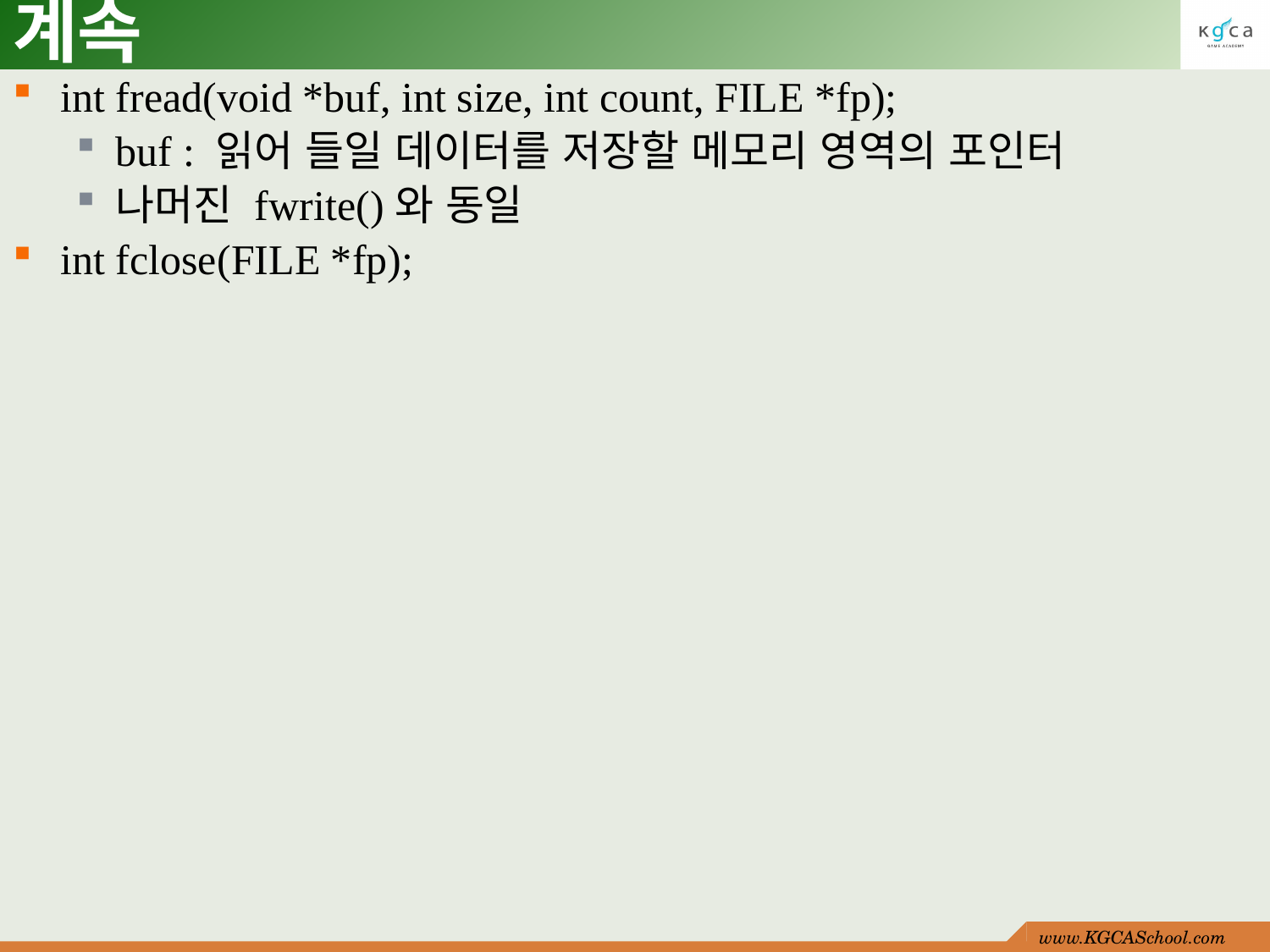

# 계속
int fread(void *buf, int size, int count, FILE *fp);
buf : 읽어 들일 데이터를 저장할 메모리 영역의 포인터
나머진 fwrite()와 동일
int fclose(FILE *fp);